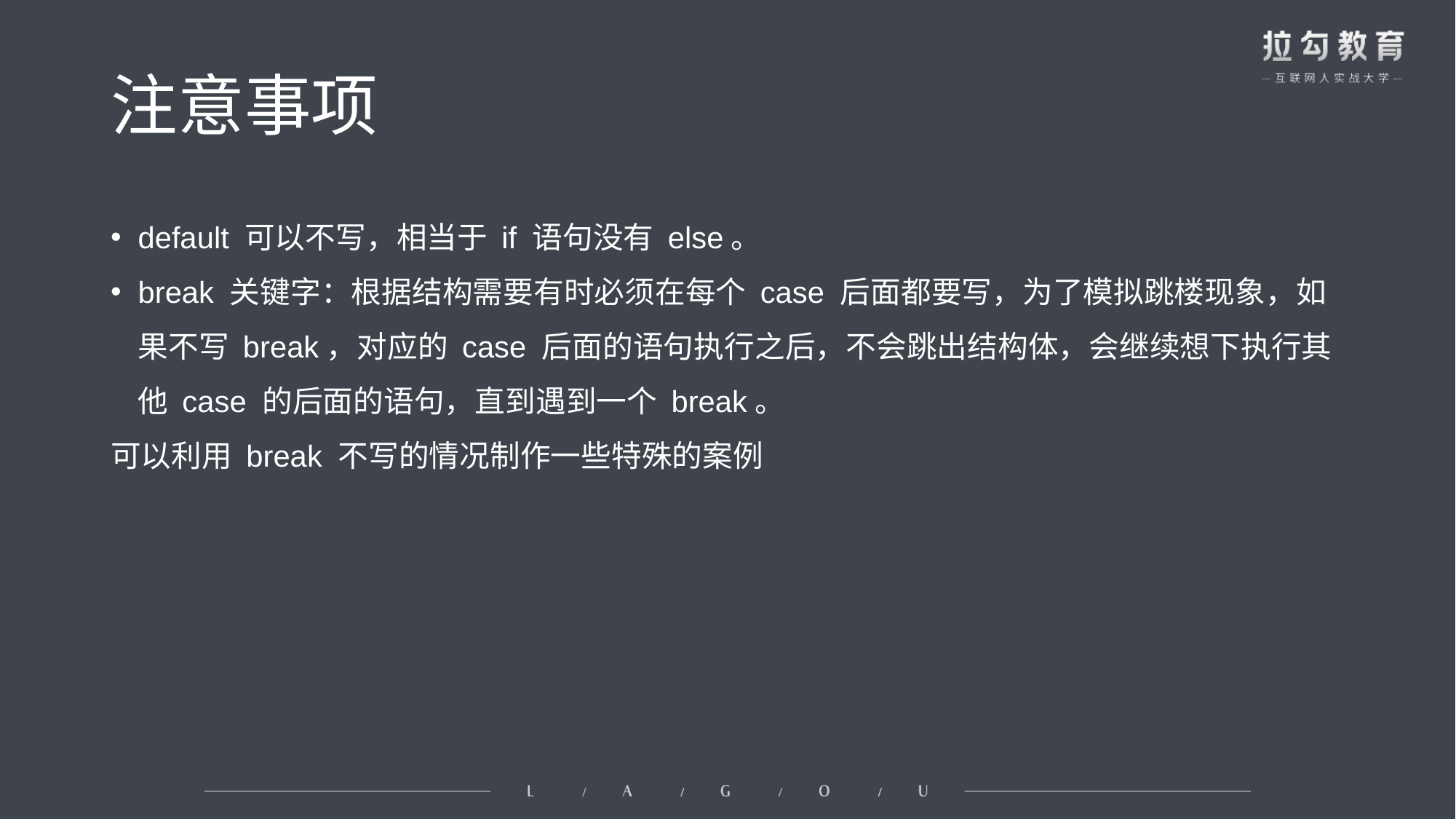

# 注意事项
default 可以不写，相当于 if 语句没有 else。
break 关键字：根据结构需要有时必须在每个 case 后面都要写，为了模拟跳楼现象，如果不写 break，对应的 case 后面的语句执行之后，不会跳出结构体，会继续想下执行其他 case 的后面的语句，直到遇到一个 break。
可以利用 break 不写的情况制作一些特殊的案例